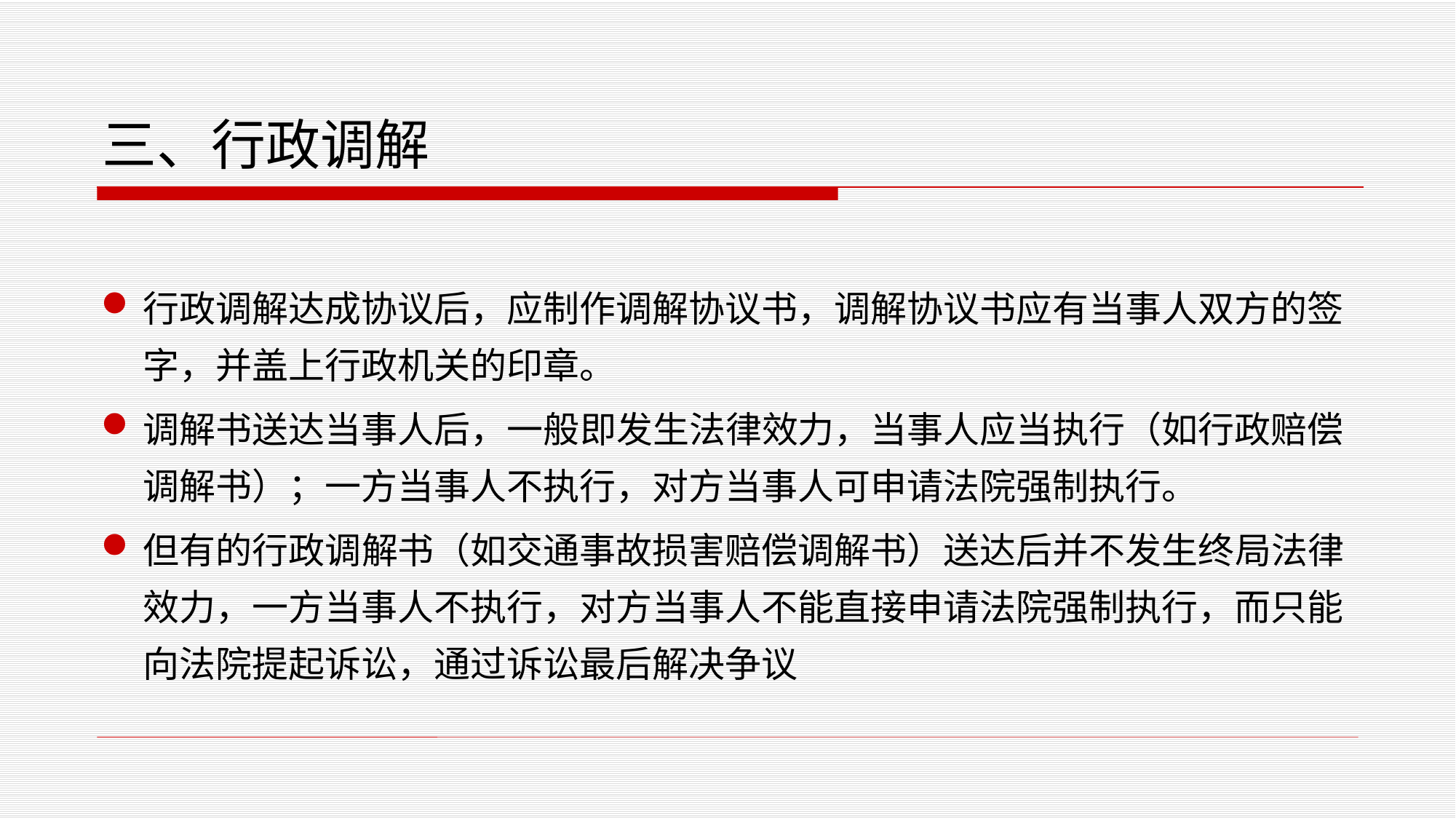

# 三、行政调解

行政调解达成协议后，应制作调解协议书，调解协议书应有当事人双方的签字，并盖上行政机关的印章。
调解书送达当事人后，一般即发生法律效力，当事人应当执行（如行政赔偿调解书）；一方当事人不执行，对方当事人可申请法院强制执行。
但有的行政调解书（如交通事故损害赔偿调解书）送达后并不发生终局法律效力，一方当事人不执行，对方当事人不能直接申请法院强制执行，而只能向法院提起诉讼，通过诉讼最后解决争议